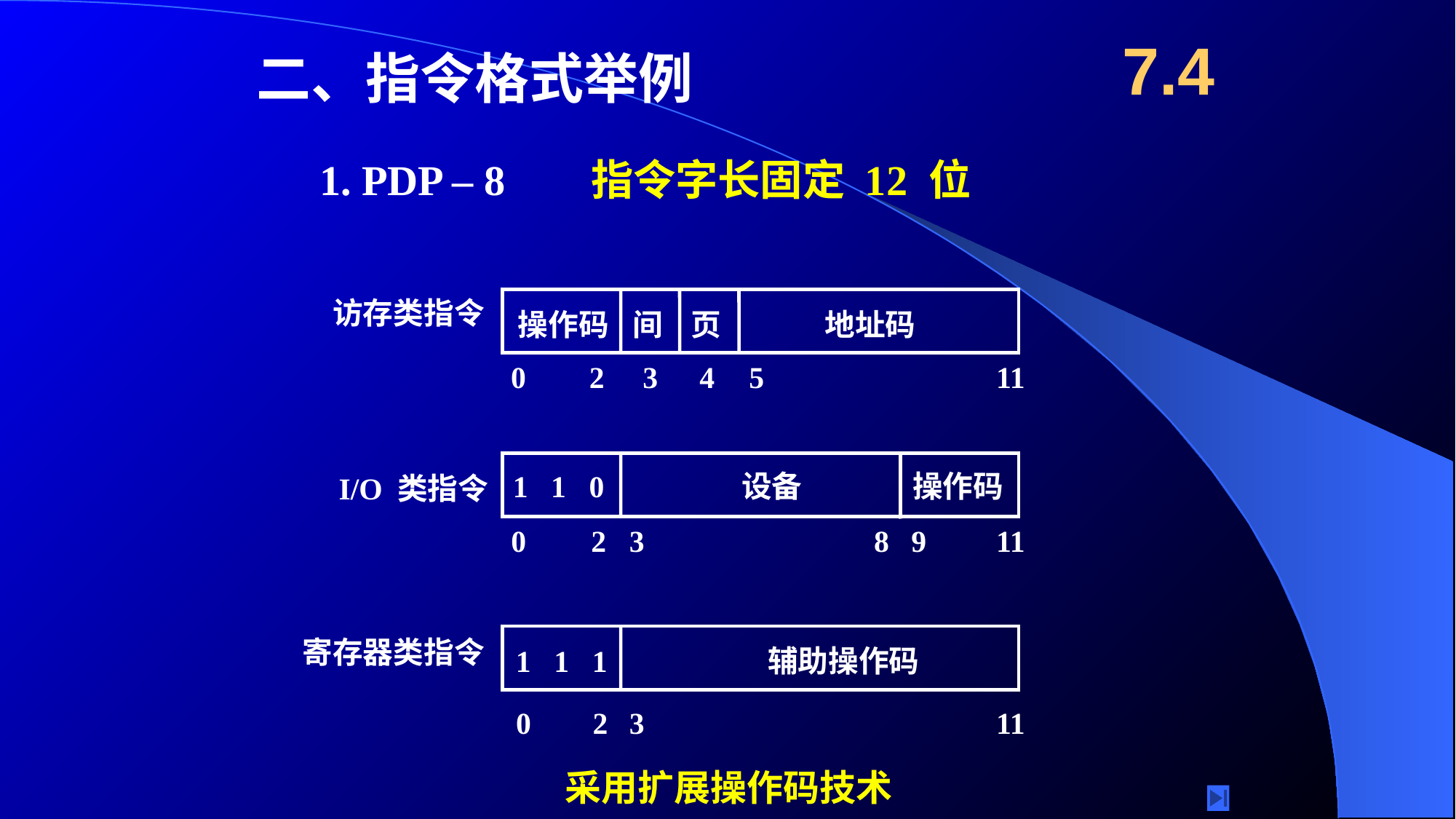

7.4
二、指令格式举例
1. PDP – 8
指令字长固定 12 位
访存类指令

  操作码    间     页               地址码
0
2
3
4
5
11

 1   1   0                 设备                操作码
I/O 类指令
0
2
3
8
9
11

寄存器类指令
  1   1   1                    辅助操作码
0
2
3
11
采用扩展操作码技术